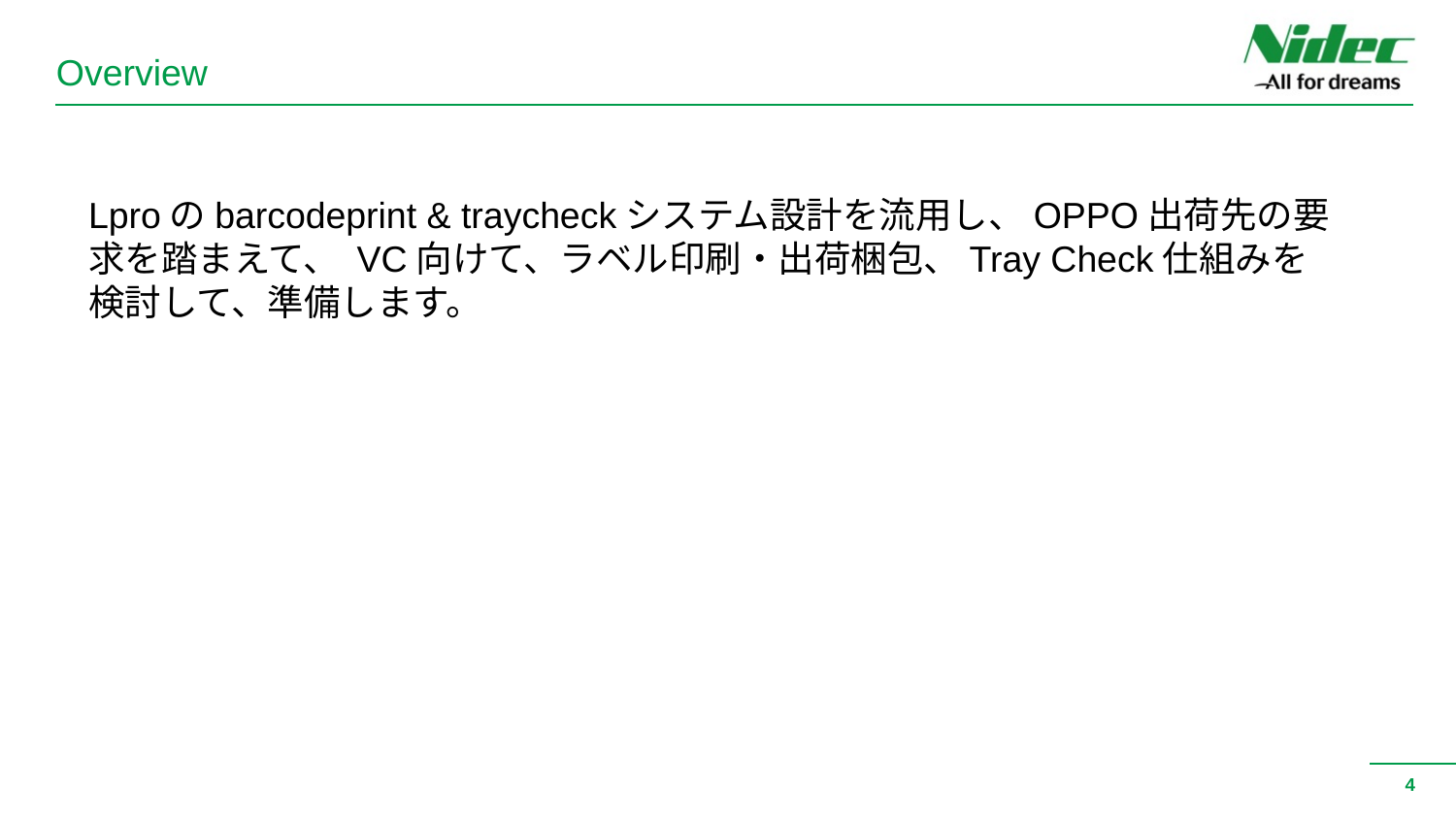

Overview
Lproのbarcodeprint & traycheckシステム設計を流用し、OPPO出荷先の要求を踏まえて、 VC向けて、ラベル印刷・出荷梱包、Tray Check仕組みを検討して、準備します。